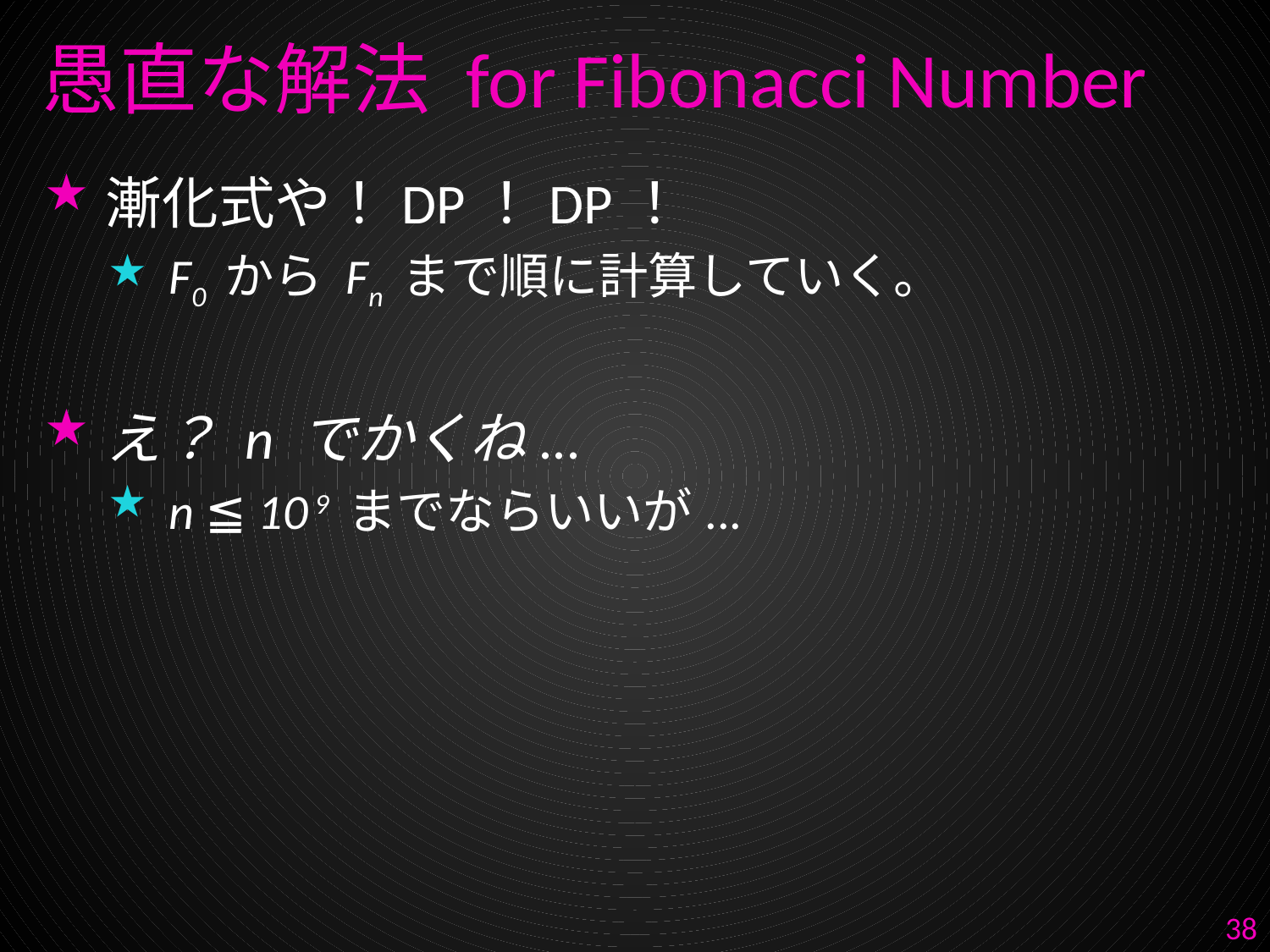

# 愚直な解法 for Fibonacci Number
漸化式や！DP！DP！
F0 から Fn まで順に計算していく。

え？ n でかくね...
n ≦ 10 9 までならいいが...
38